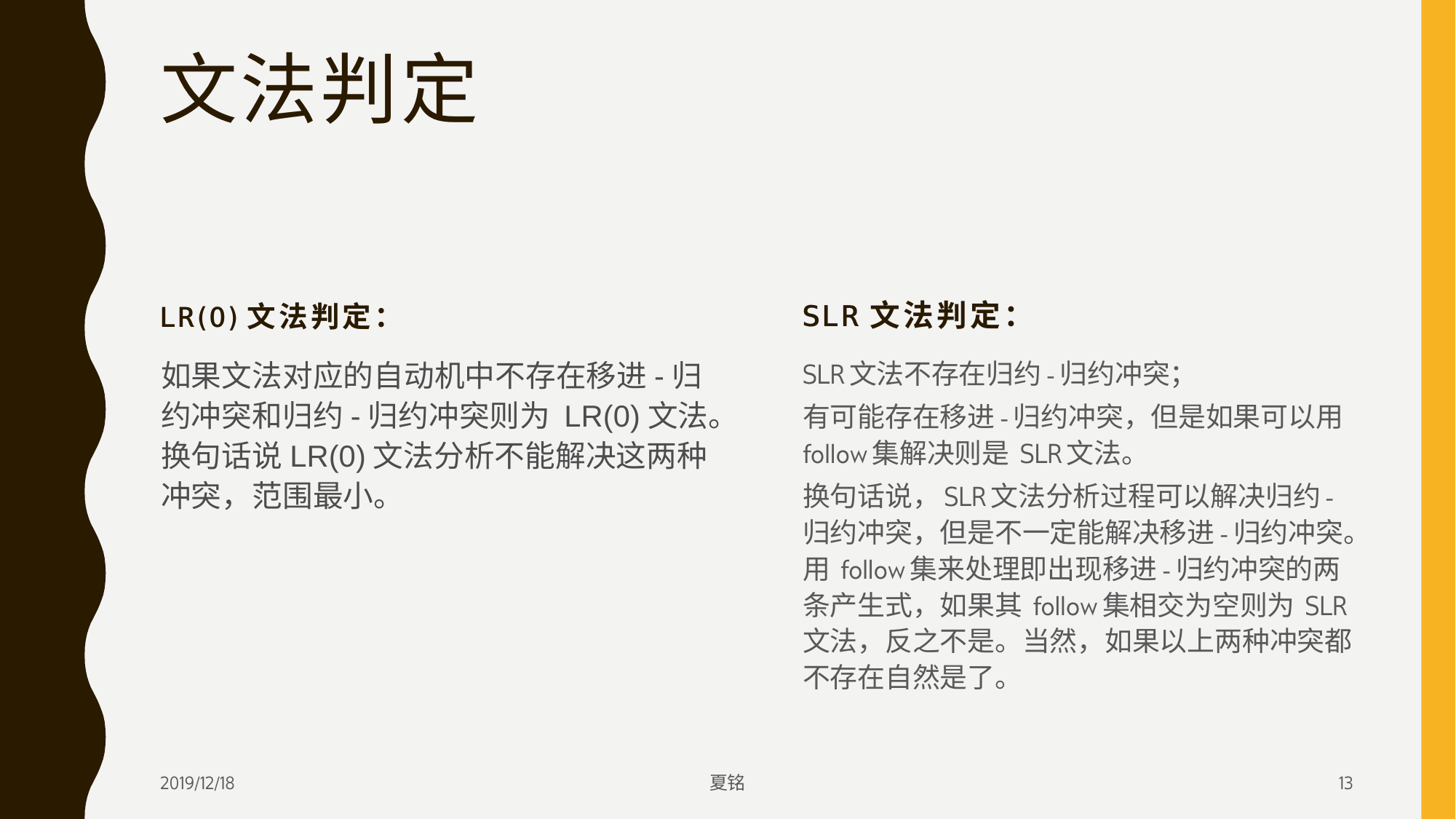

# 文法判定
LR(0)文法判定：
SLR文法判定：
如果文法对应的自动机中不存在移进-归约冲突和归约-归约冲突则为 LR(0)文法。换句话说LR(0)文法分析不能解决这两种冲突，范围最小。
SLR文法不存在归约-归约冲突；
有可能存在移进-归约冲突，但是如果可以用 follow集解决则是 SLR文法。
换句话说，SLR文法分析过程可以解决归约-归约冲突，但是不一定能解决移进-归约冲突。用 follow集来处理即出现移进-归约冲突的两条产生式，如果其 follow集相交为空则为 SLR文法，反之不是。当然，如果以上两种冲突都不存在自然是了。

2019/12/18
夏铭
13